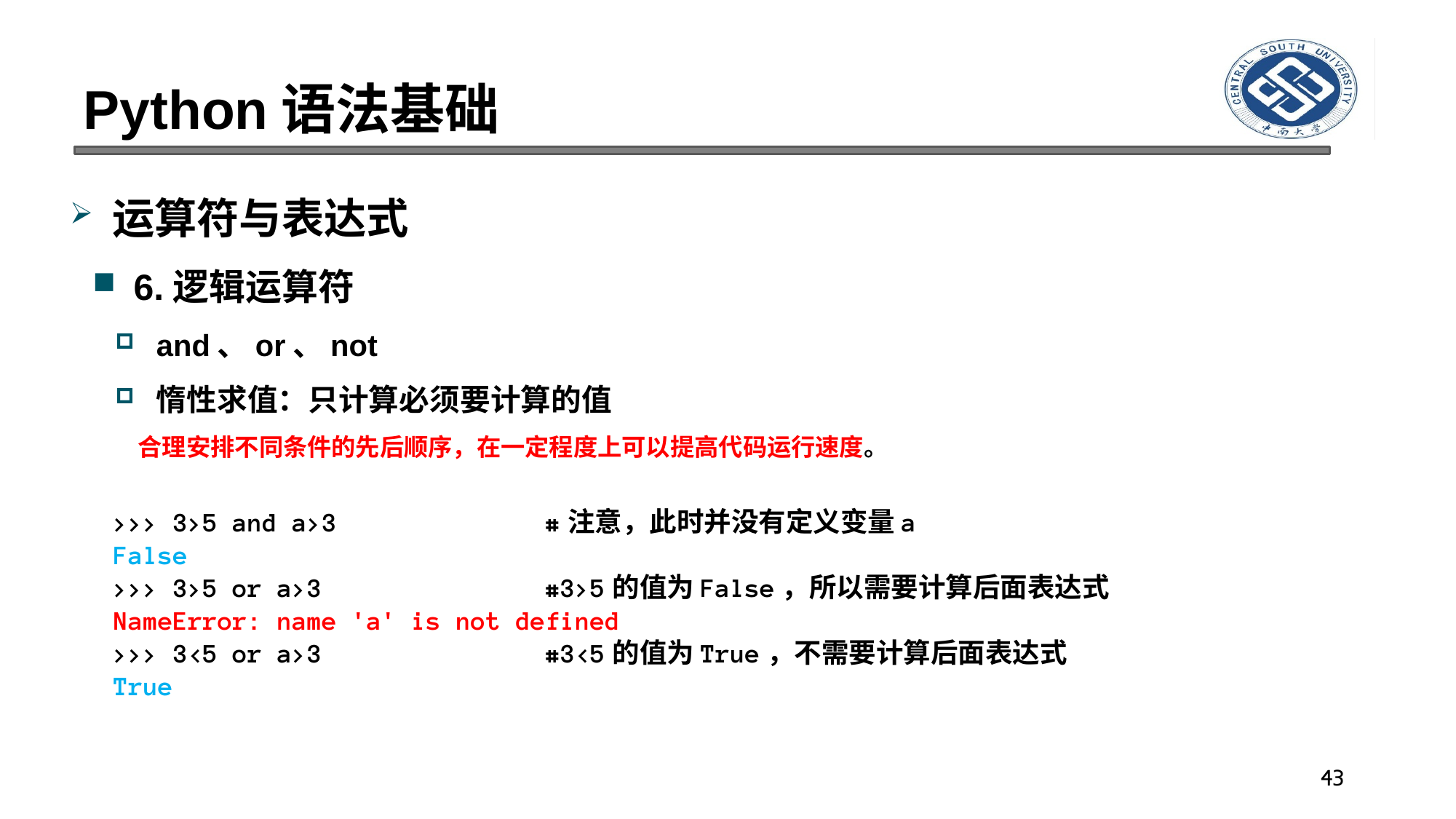

# Python语法基础
运算符与表达式
6.逻辑运算符
and、or、not
惰性求值：只计算必须要计算的值
合理安排不同条件的先后顺序，在一定程度上可以提高代码运行速度。

>>> 3>5 and a>3              #注意，此时并没有定义变量a
False
>>> 3>5 or a>3               #3>5的值为False，所以需要计算后面表达式
NameError: name 'a' is not defined
>>> 3<5 or a>3               #3<5的值为True，不需要计算后面表达式
True

43